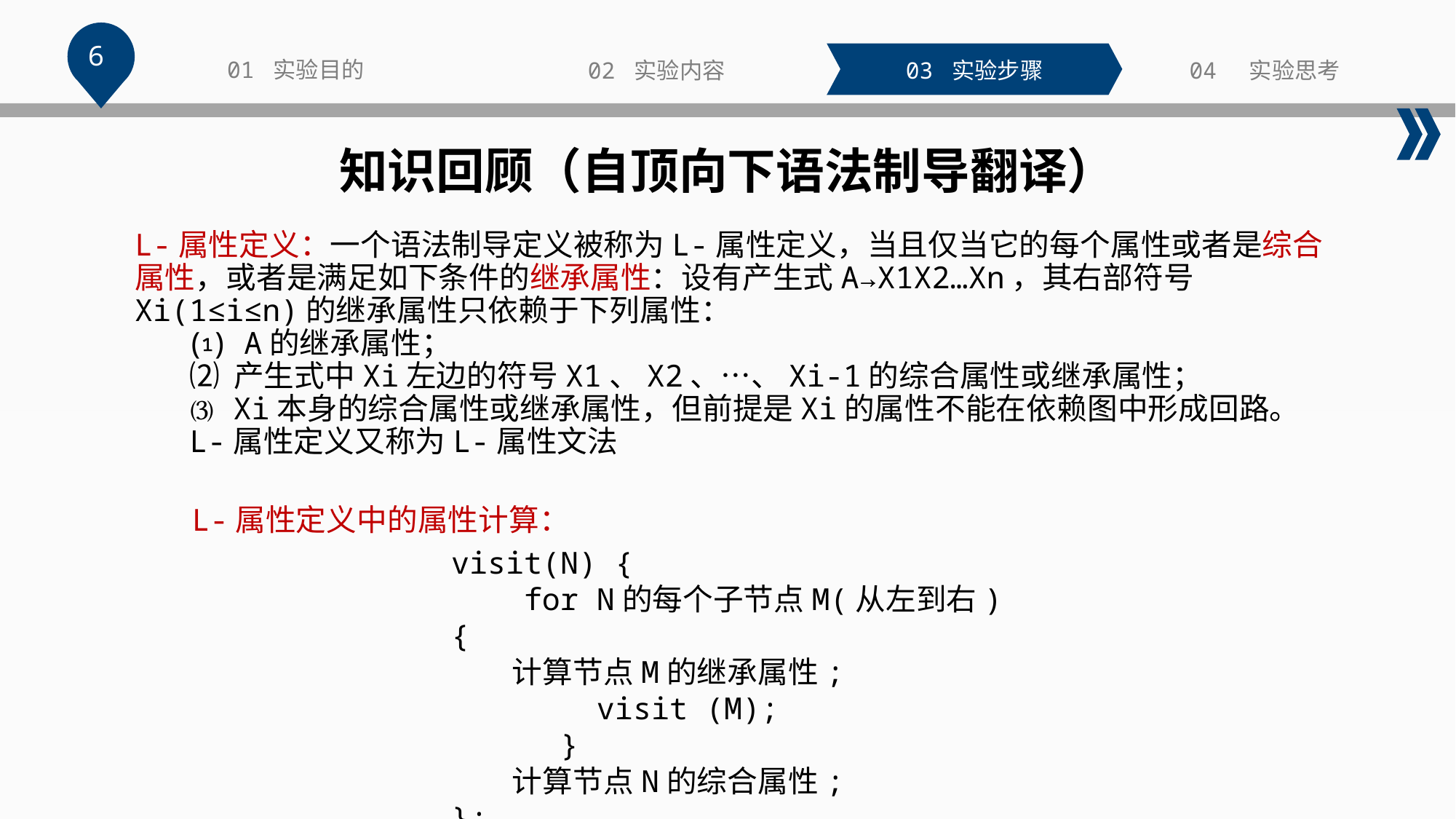

6

01 实验目的
02 实验内容
03 实验步骤
04  实验思考

知识回顾（自顶向下语法制导翻译）
L-属性定义：一个语法制导定义被称为L-属性定义，当且仅当它的每个属性或者是综合属性，或者是满足如下条件的继承属性：设有产生式A→X1X2…Xn，其右部符号Xi(1≤i≤n)的继承属性只依赖于下列属性：
⑴ A的继承属性；
⑵ 产生式中Xi左边的符号X1、X2、…、Xi-1的综合属性或继承属性；
⑶ Xi本身的综合属性或继承属性，但前提是Xi的属性不能在依赖图中形成回路。
L-属性定义又称为L-属性文法
L-属性定义中的属性计算：
visit(N) {
    for N的每个子节点M(从左到右) {
        计算节点M的继承属性;
        visit (M);
	}
        计算节点N的综合属性;
};